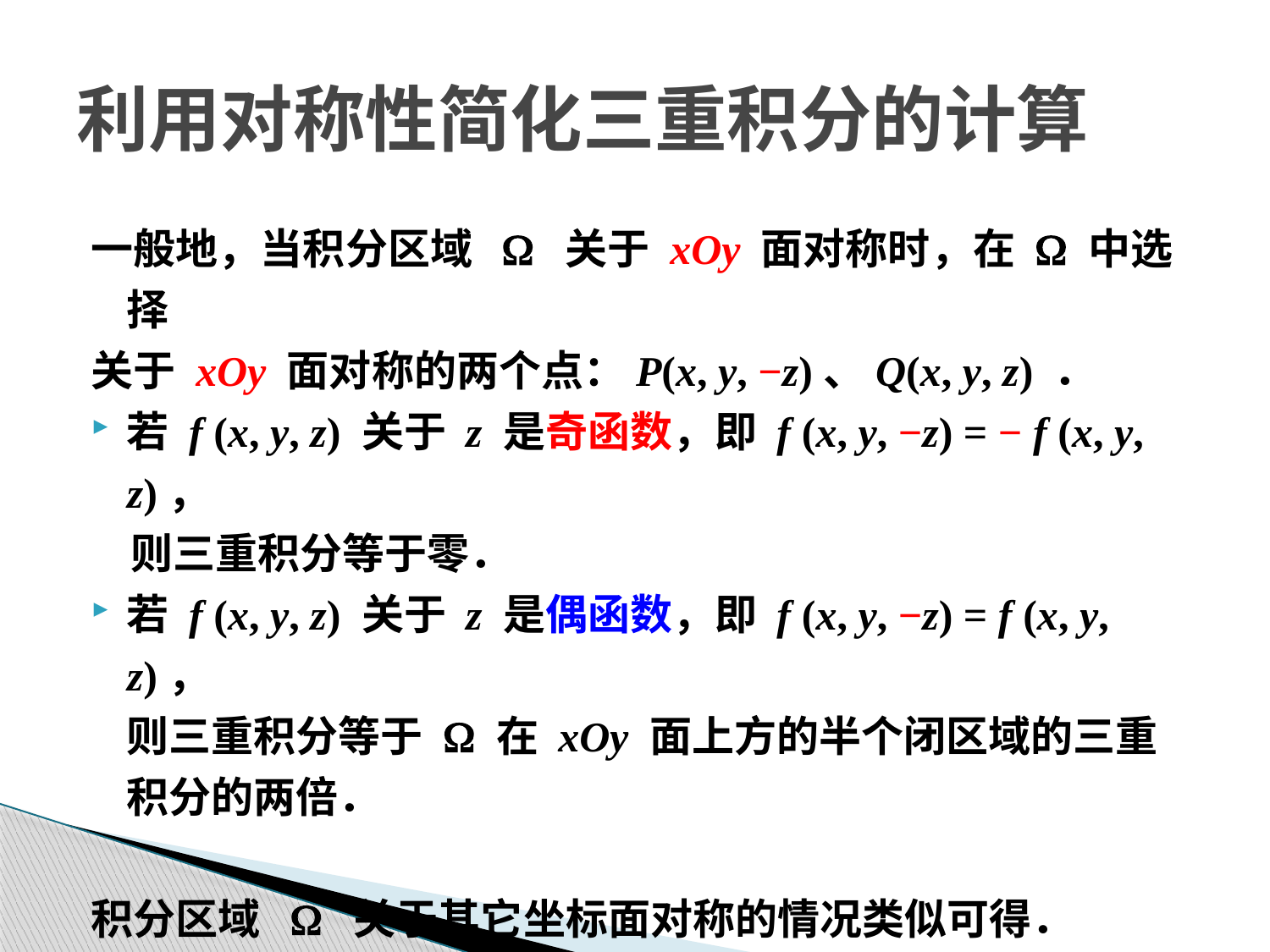

# 利用对称性简化三重积分的计算
一般地，当积分区域  Ω 关于 xOy 面对称时，在 Ω 中选择
关于 xOy 面对称的两个点：P(x, y, −z)、Q(x, y, z) ．
若 f (x, y, z) 关于 z 是奇函数，即 f (x, y, −z) = − f (x, y, z)，
则三重积分等于零．
若 f (x, y, z) 关于 z 是偶函数，即 f (x, y, −z) = f (x, y, z)，
	则三重积分等于 Ω 在 xOy 面上方的半个闭区域的三重积分的两倍．

积分区域  Ω 关于其它坐标面对称的情况类似可得．

口诀：对称区域，偶倍奇零．